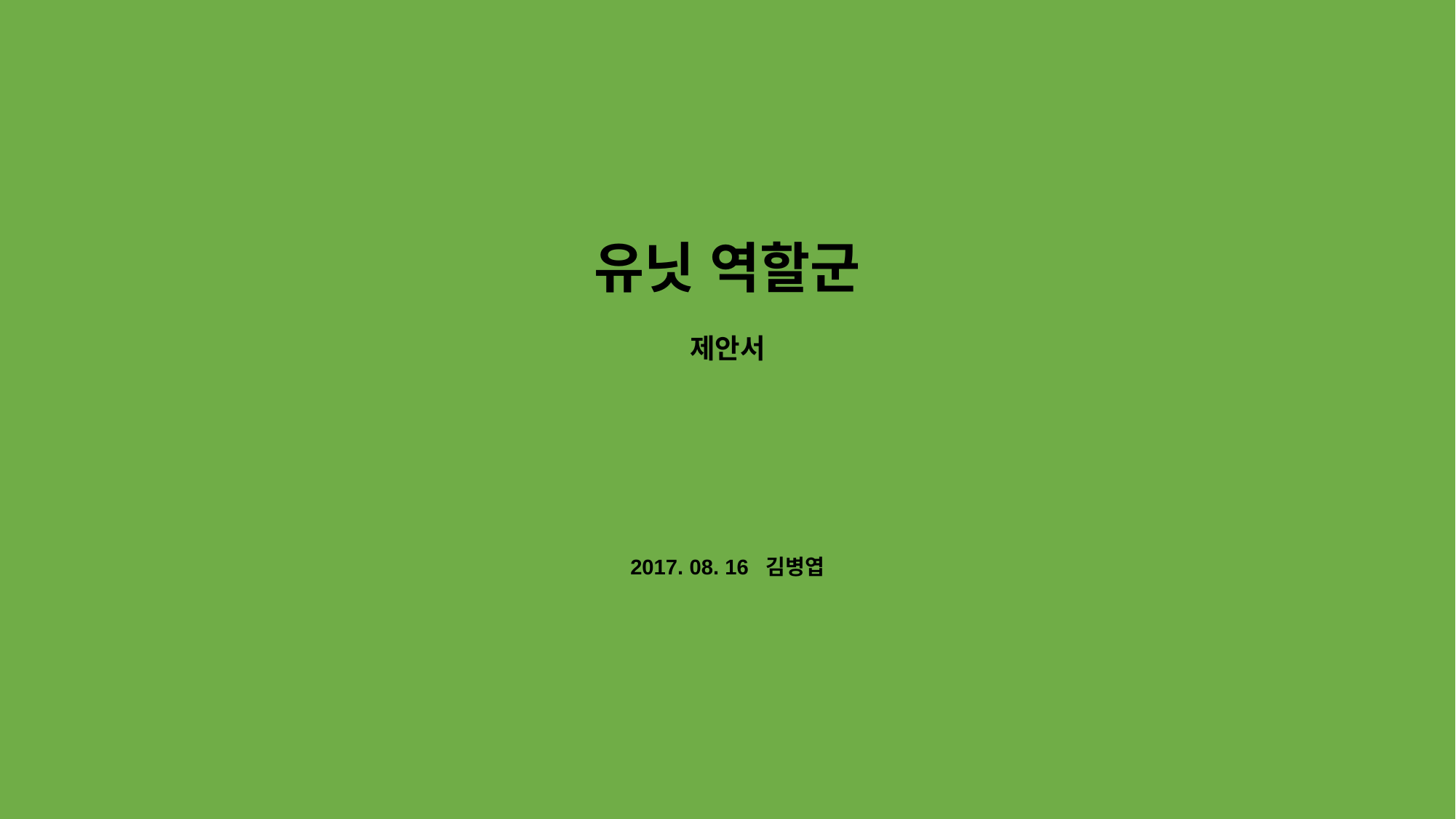

유닛 역할군

제안서
2017. 08. 16  김병엽